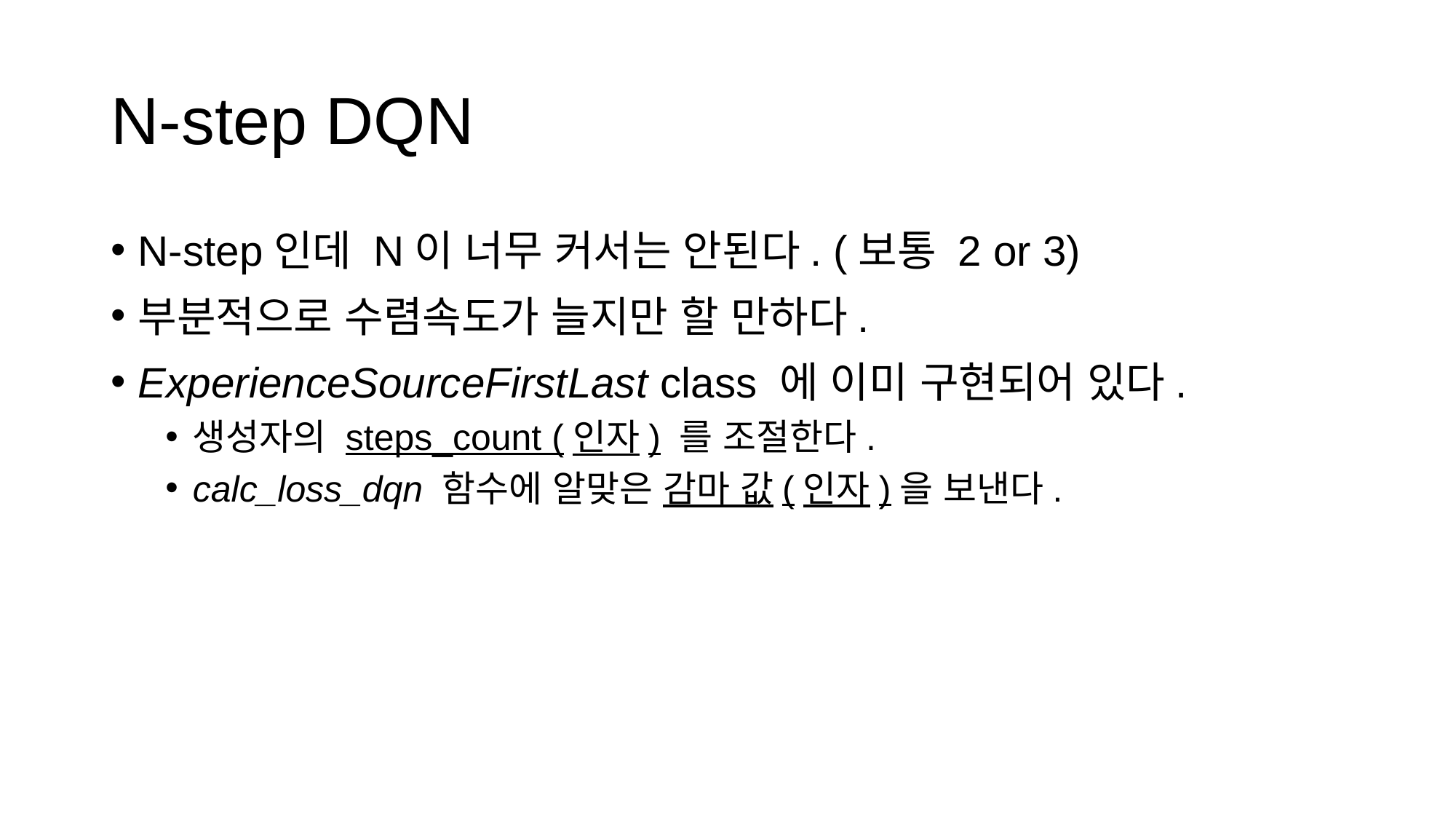

# N-step DQN
N-step인데 N이 너무 커서는 안된다. (보통 2 or 3)
부분적으로 수렴속도가 늘지만 할 만하다.
ExperienceSourceFirstLast class 에 이미 구현되어 있다.
생성자의 steps_count (인자) 를 조절한다.
calc_loss_dqn 함수에 알맞은 감마 값(인자)을 보낸다.